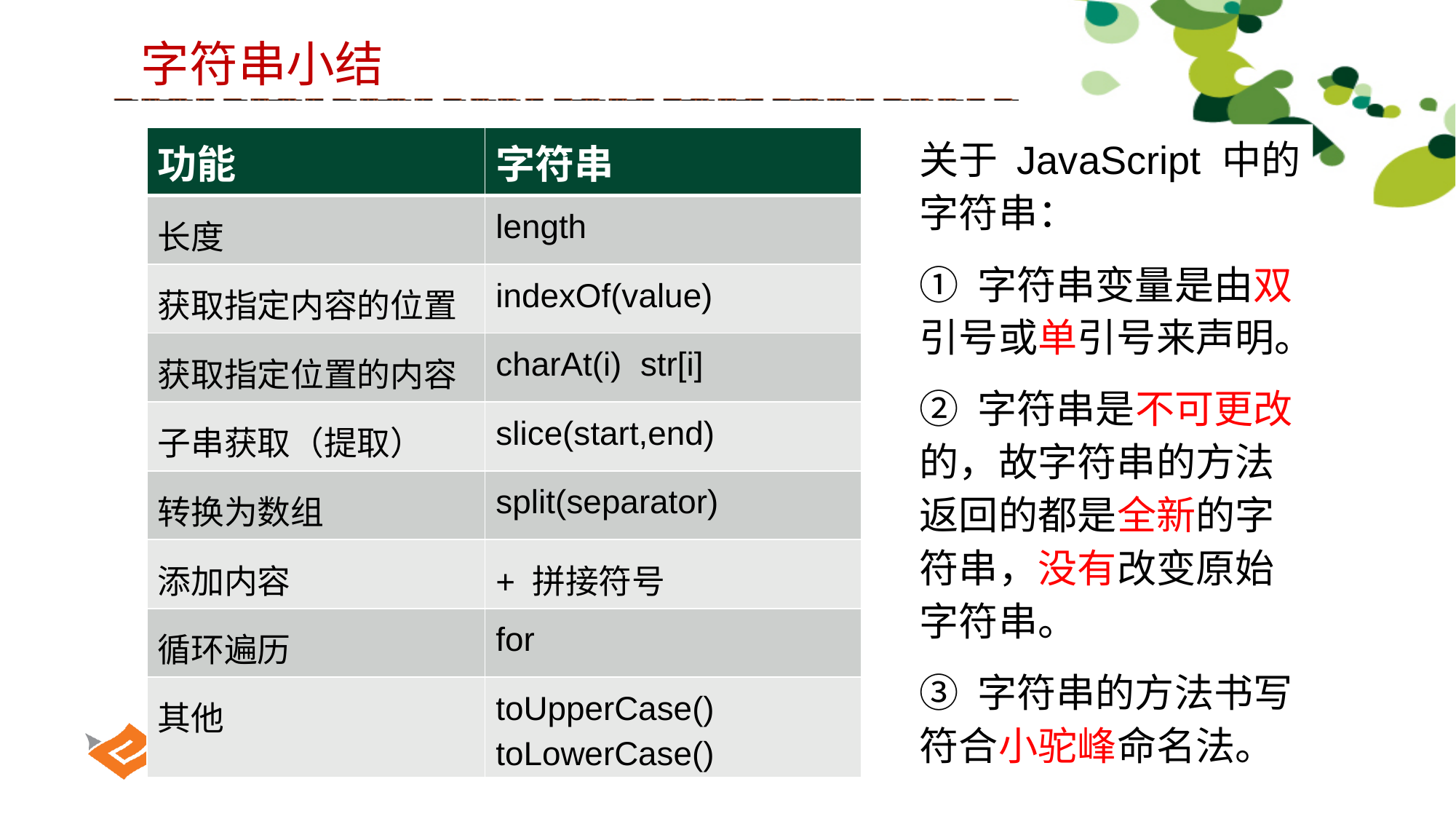

字符串小结
关于 JavaScript 中的字符串：
① 字符串变量是由双引号或单引号来声明。
② 字符串是不可更改的，故字符串的方法返回的都是全新的字符串，没有改变原始字符串。
③ 字符串的方法书写符合小驼峰命名法。
| 功能 | 字符串 |
| --- | --- |
| 长度 | length |
| 获取指定内容的位置 | indexOf(value) |
| 获取指定位置的内容 | charAt(i) str[i] |
| 子串获取（提取） | slice(start,end) |
| 转换为数组 | split(separator) |
| 添加内容 | + 拼接符号 |
| 循环遍历 | for |
| 其他 | toUpperCase() toLowerCase() |